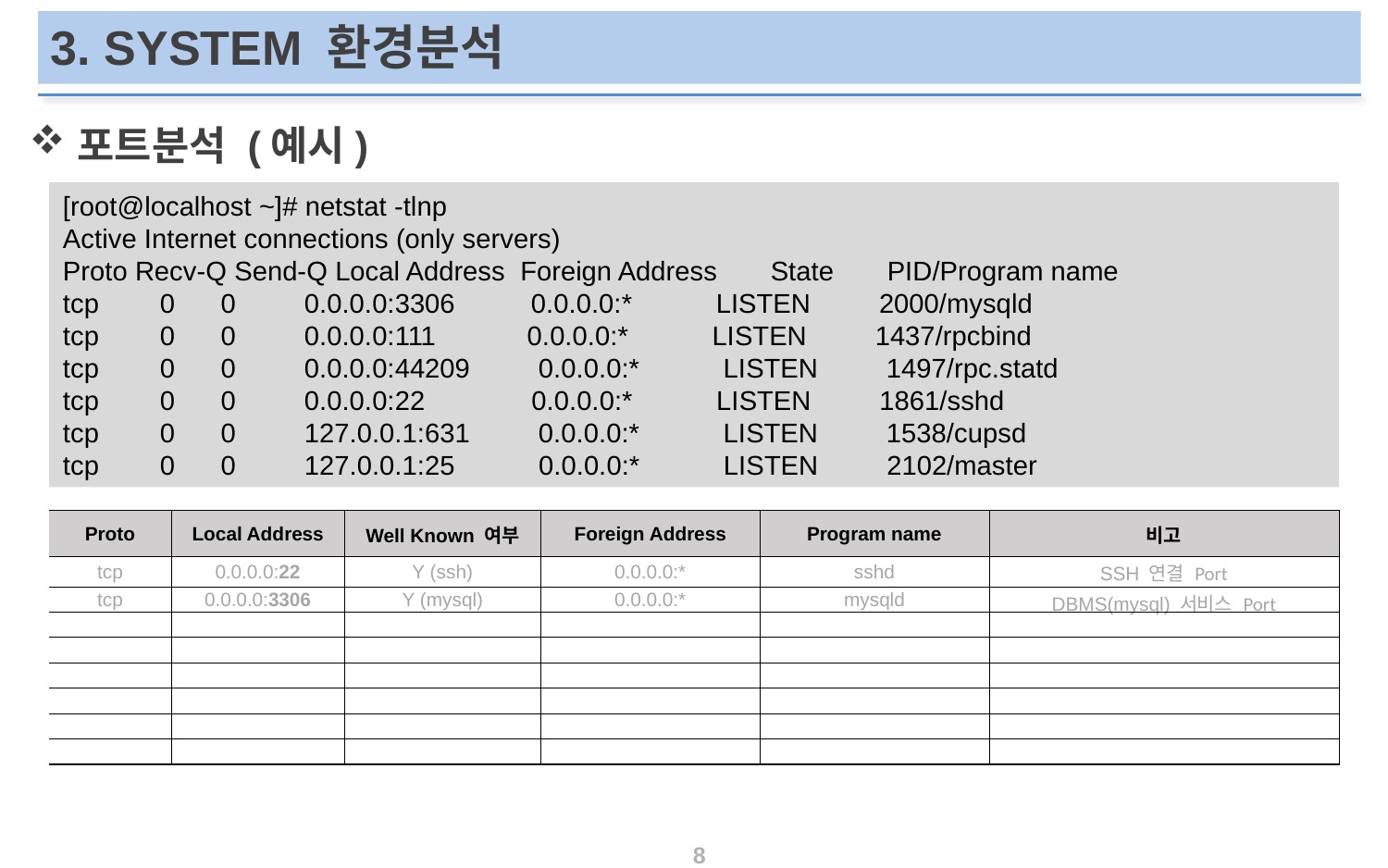

# 3. SYSTEM 환경분석
포트분석 (예시)
[root@localhost ~]# netstat -tlnp
Active Internet connections (only servers)
Proto Recv-Q Send-Q Local Address  Foreign Address       State       PID/Program name
tcp        0      0         0.0.0.0:3306          0.0.0.0:*           LISTEN         2000/mysqld
tcp        0      0         0.0.0.0:111            0.0.0.0:*           LISTEN         1437/rpcbind
tcp        0      0         0.0.0.0:44209         0.0.0.0:*           LISTEN         1497/rpc.statd
tcp        0      0         0.0.0.0:22              0.0.0.0:*           LISTEN         1861/sshd
tcp        0      0         127.0.0.1:631         0.0.0.0:*           LISTEN         1538/cupsd
tcp        0      0         127.0.0.1:25           0.0.0.0:*           LISTEN         2102/master
| Proto | Local Address | Well Known 여부 | Foreign Address | Program name | 비고 |
| --- | --- | --- | --- | --- | --- |
| tcp | 0.0.0.0:22 | Y (ssh) | 0.0.0.0:\* | sshd | SSH 연결 Port |
| tcp | 0.0.0.0:3306 | Y (mysql) | 0.0.0.0:\* | mysqld | DBMS(mysql) 서비스 Port |
|  |  |  |  |  |  |
|  |  |  |  |  |  |
|  |  |  |  |  |  |
|  |  |  |  |  |  |
|  |  |  |  |  |  |
|  |  |  |  |  |  |
8